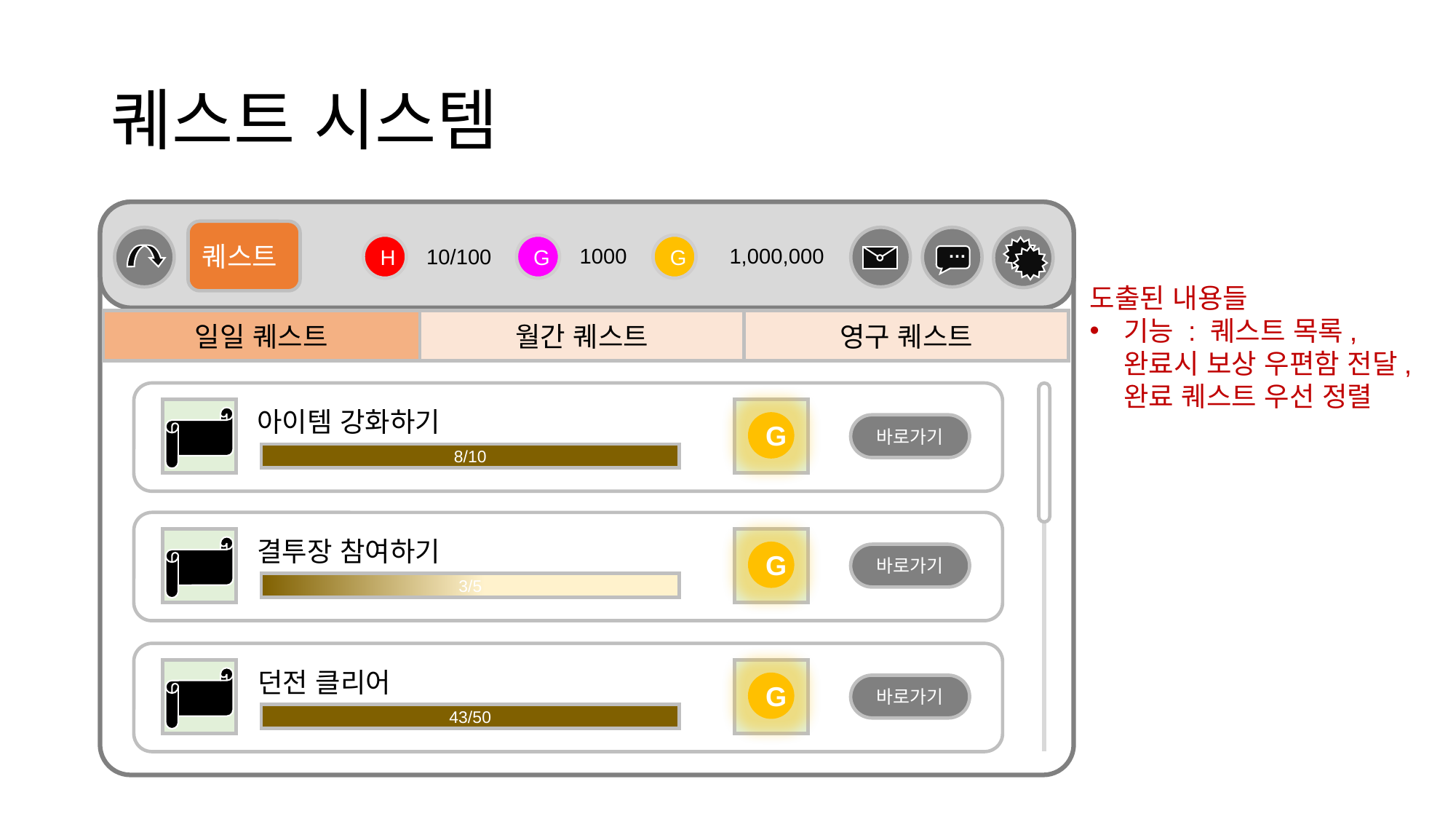

# 퀘스트 시스템

퀘스트
c
…
m

s

H
10/100
G
1000
G
1,000,000
도출된 내용들
기능 : 퀘스트 목록, 완료시 보상 우편함 전달, 완료 퀘스트 우선 정렬
월간 퀘스트
영구 퀘스트
일일 퀘스트

아이템 강화하기

G
바로가기
8/10

결투장 참여하기

G
바로가기
3/5

던전 클리어

G
바로가기
43/50